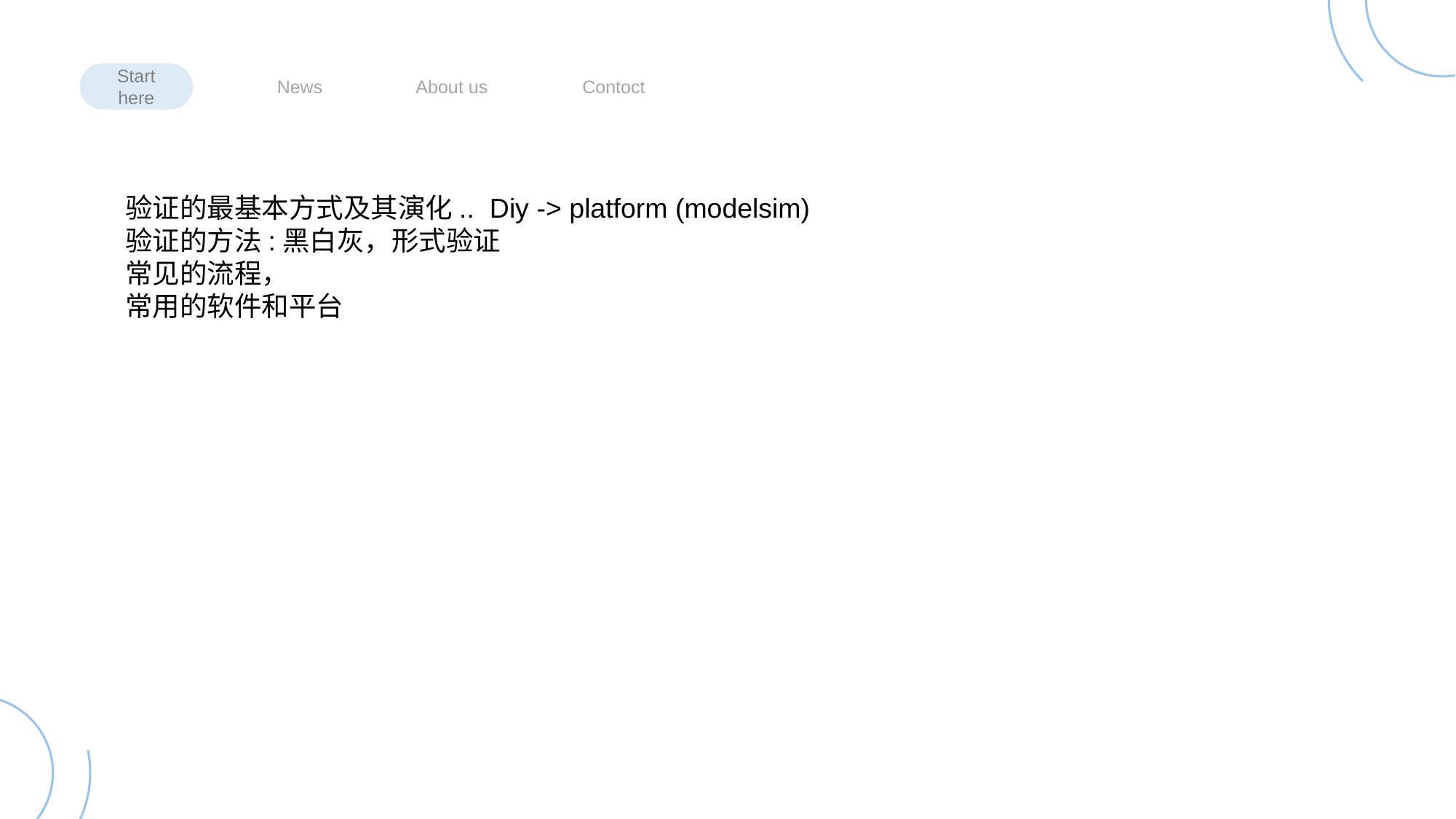

Start here
News
About us
Contoct
验证的最基本方式及其演化..  Diy -> platform (modelsim)
验证的方法:黑白灰，形式验证
常见的流程，
常用的软件和平台